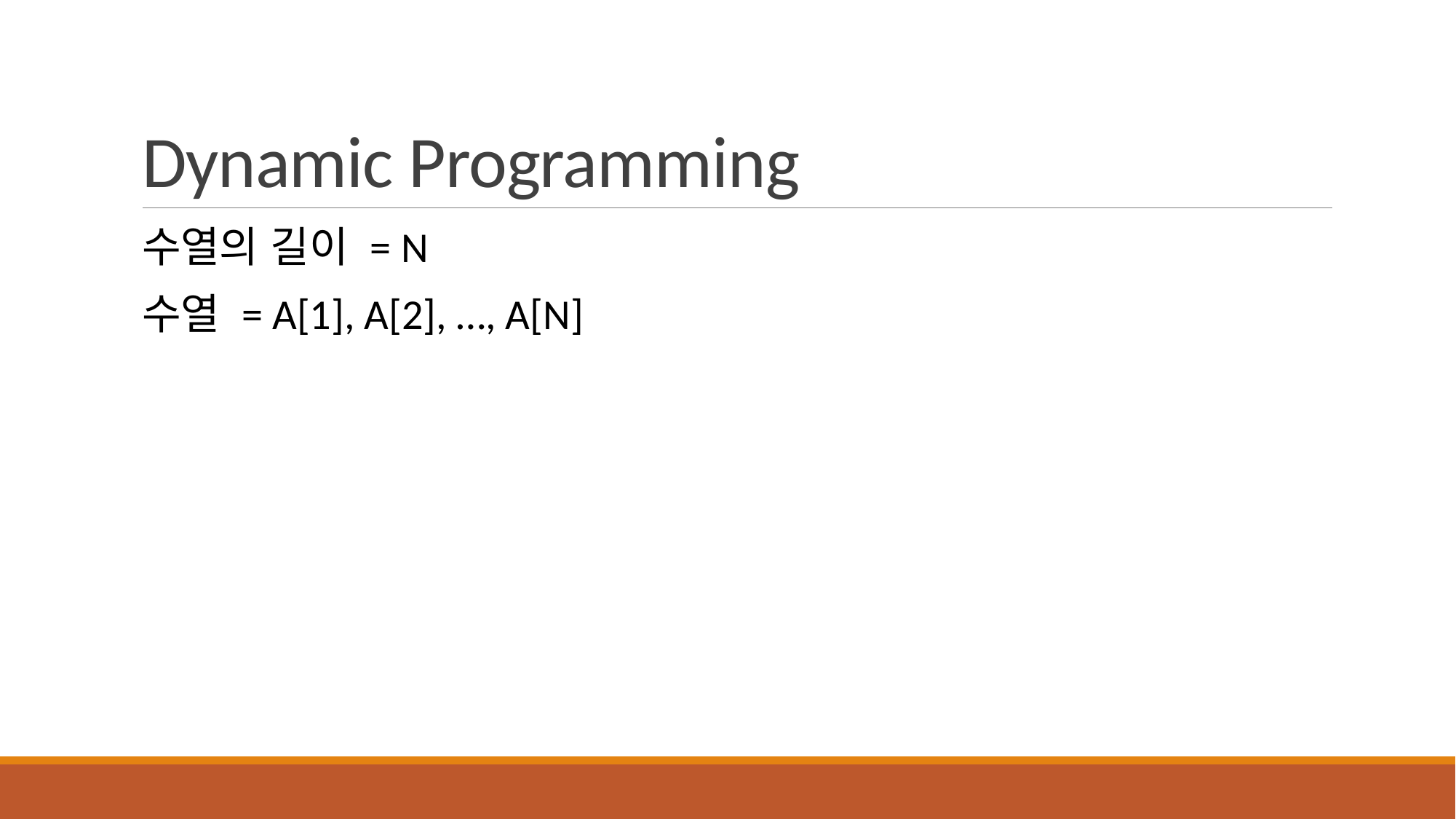

# Dynamic Programming
수열의 길이 = N
수열 = A[1], A[2], …, A[N]